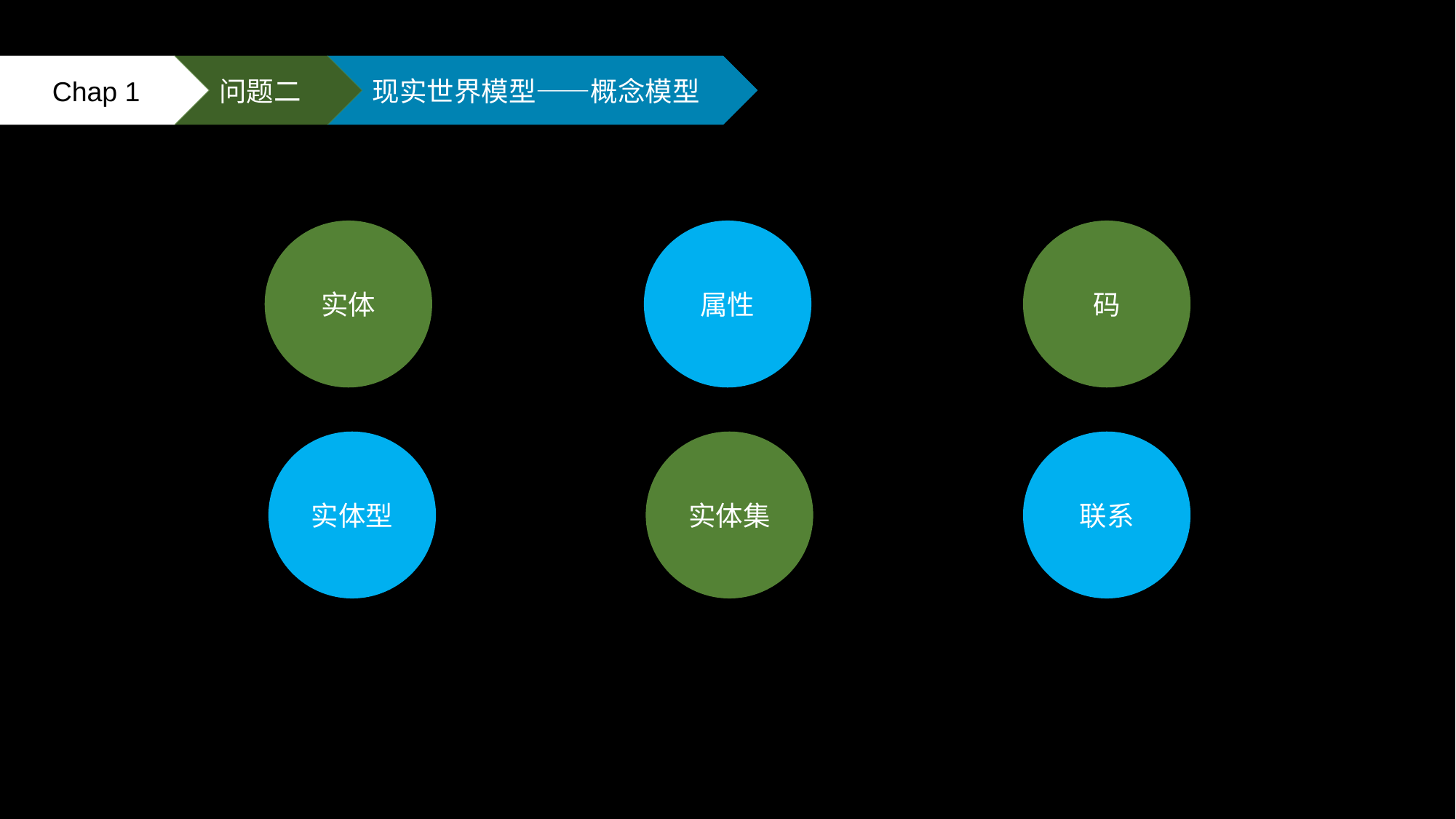

Chap 1
问题二
现实世界模型——概念模型
实体
属性
码
实体型
实体集
联系